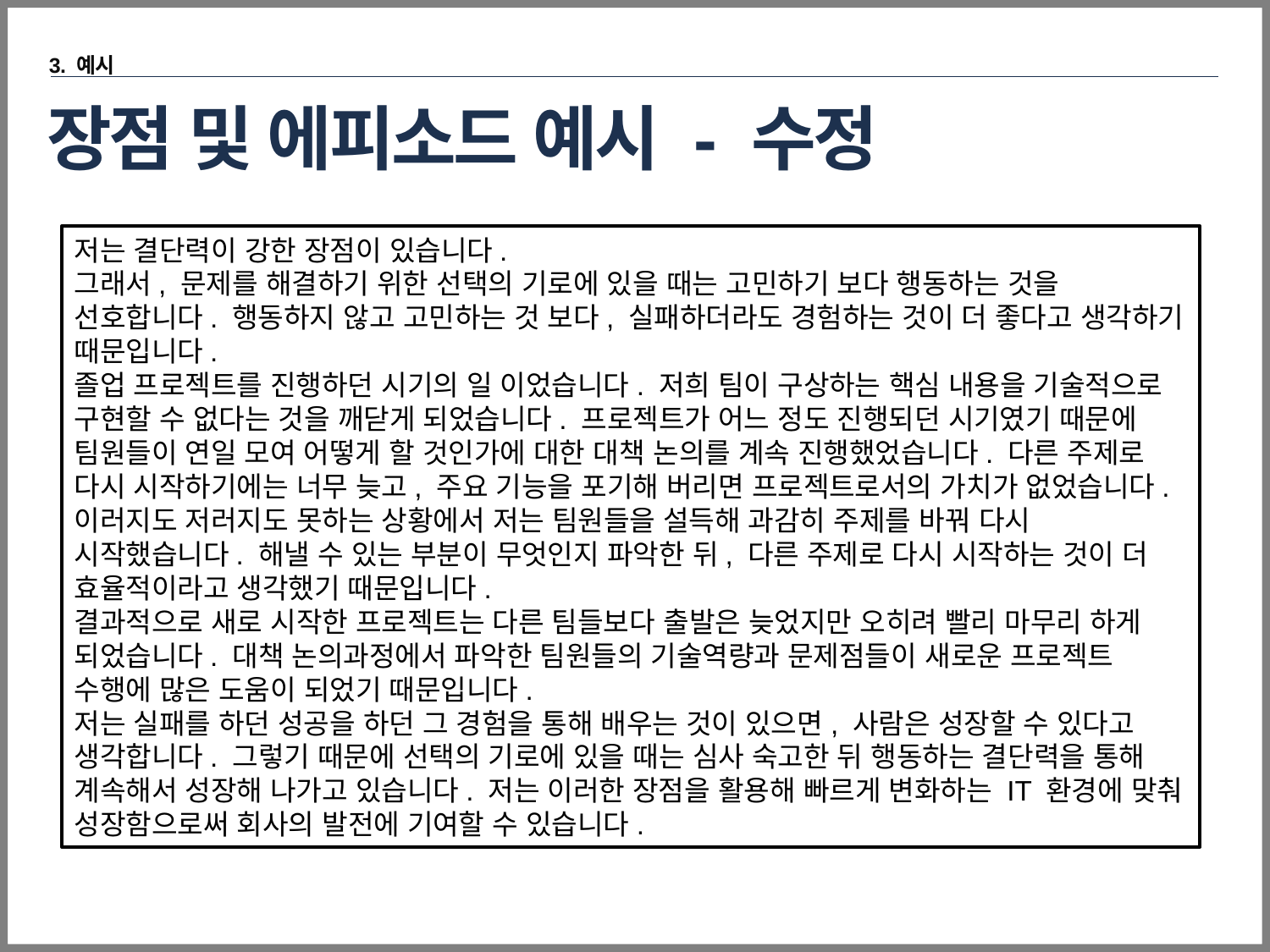

3. 예시
# 장점 및 에피소드 예시 - 수정
저는 결단력이 강한 장점이 있습니다.
그래서, 문제를 해결하기 위한 선택의 기로에 있을 때는 고민하기 보다 행동하는 것을 선호합니다. 행동하지 않고 고민하는 것 보다, 실패하더라도 경험하는 것이 더 좋다고 생각하기 때문입니다.
졸업 프로젝트를 진행하던 시기의 일 이었습니다. 저희 팀이 구상하는 핵심 내용을 기술적으로 구현할 수 없다는 것을 깨닫게 되었습니다. 프로젝트가 어느 정도 진행되던 시기였기 때문에 팀원들이 연일 모여 어떻게 할 것인가에 대한 대책 논의를 계속 진행했었습니다. 다른 주제로 다시 시작하기에는 너무 늦고, 주요 기능을 포기해 버리면 프로젝트로서의 가치가 없었습니다. 이러지도 저러지도 못하는 상황에서 저는 팀원들을 설득해 과감히 주제를 바꿔 다시 시작했습니다. 해낼 수 있는 부분이 무엇인지 파악한 뒤, 다른 주제로 다시 시작하는 것이 더 효율적이라고 생각했기 때문입니다.
결과적으로 새로 시작한 프로젝트는 다른 팀들보다 출발은 늦었지만 오히려 빨리 마무리 하게 되었습니다. 대책 논의과정에서 파악한 팀원들의 기술역량과 문제점들이 새로운 프로젝트 수행에 많은 도움이 되었기 때문입니다.
저는 실패를 하던 성공을 하던 그 경험을 통해 배우는 것이 있으면, 사람은 성장할 수 있다고 생각합니다. 그렇기 때문에 선택의 기로에 있을 때는 심사 숙고한 뒤 행동하는 결단력을 통해 계속해서 성장해 나가고 있습니다. 저는 이러한 장점을 활용해 빠르게 변화하는 IT 환경에 맞춰 성장함으로써 회사의 발전에 기여할 수 있습니다.